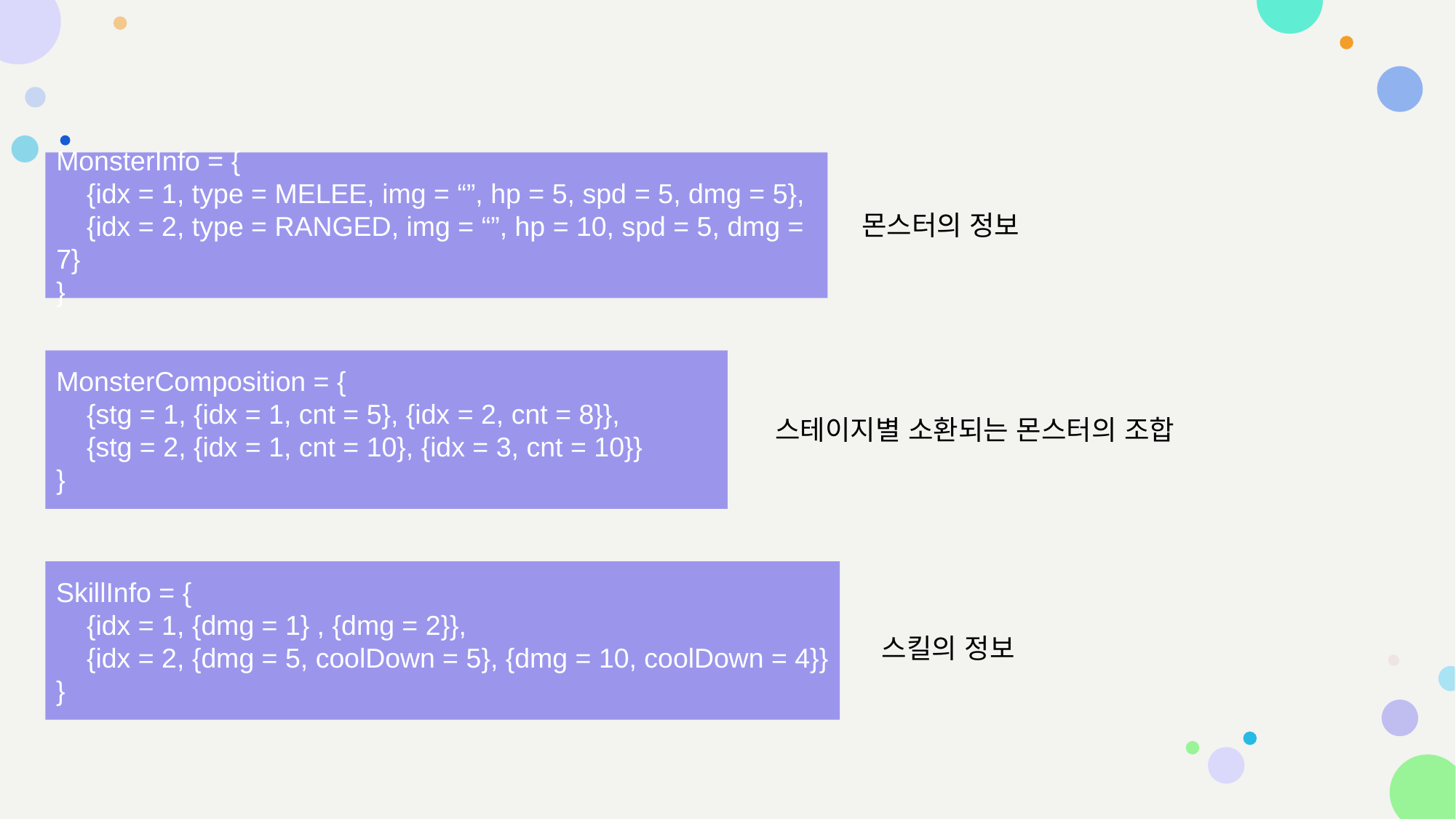

MonsterInfo = {
    {idx = 1, type = MELEE, img = “”, hp = 5, spd = 5, dmg = 5},
    {idx = 2, type = RANGED, img = “”, hp = 10, spd = 5, dmg = 7}
}
몬스터의 정보
MonsterComposition = {
    {stg = 1, {idx = 1, cnt = 5}, {idx = 2, cnt = 8}},
    {stg = 2, {idx = 1, cnt = 10}, {idx = 3, cnt = 10}}
}
스테이지별 소환되는 몬스터의 조합
SkillInfo = {
    {idx = 1, {dmg = 1} , {dmg = 2}},
    {idx = 2, {dmg = 5, coolDown = 5}, {dmg = 10, coolDown = 4}}
}
스킬의 정보